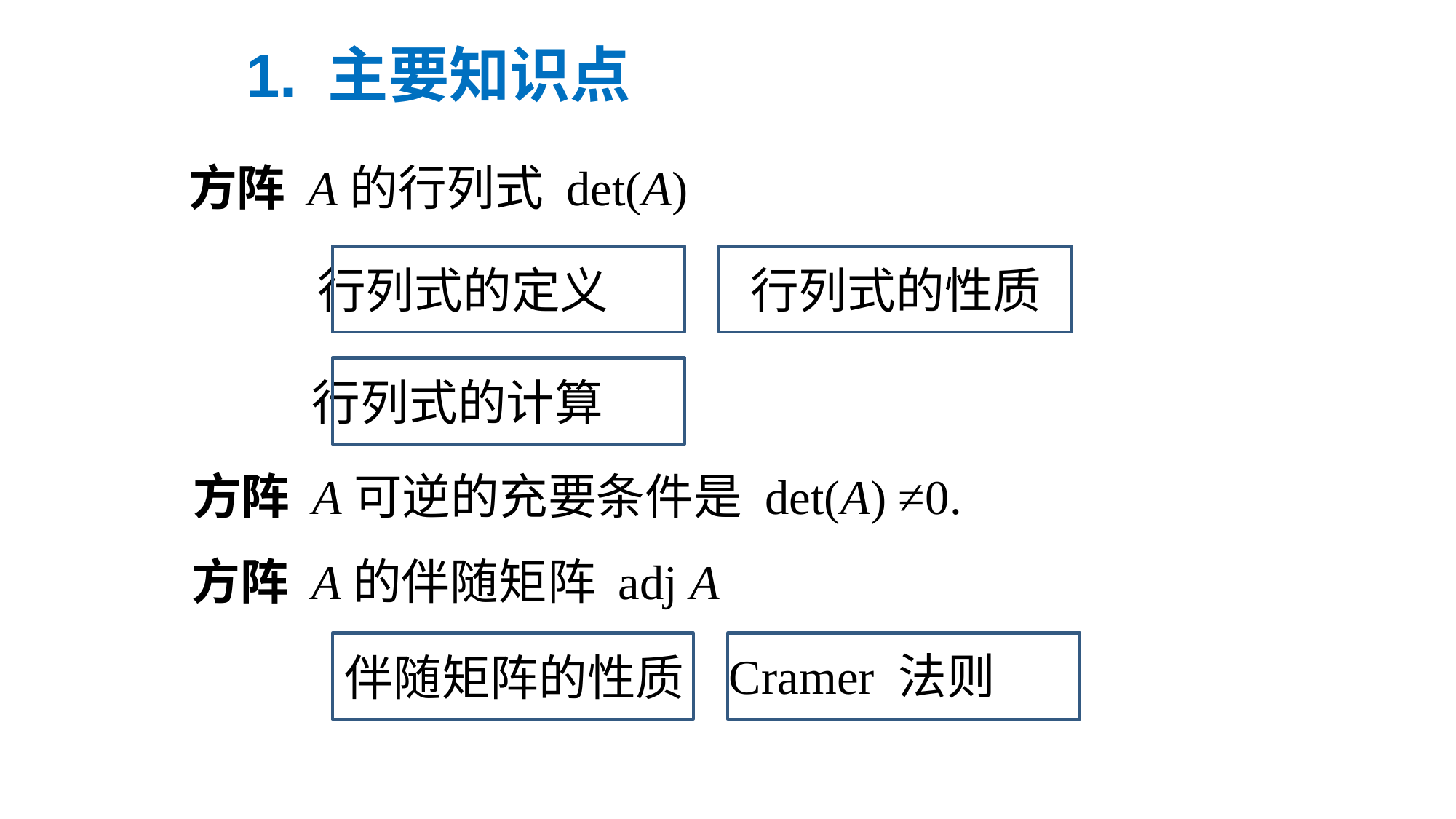

1. 主要知识点
方阵 A的行列式 det(A)

行列式的定义
行列式的性质

行列式的计算
方阵 A可逆的充要条件是 det(A) ≠0.
方阵 A的伴随矩阵 adj A

Cramer 法则
伴随矩阵的性质